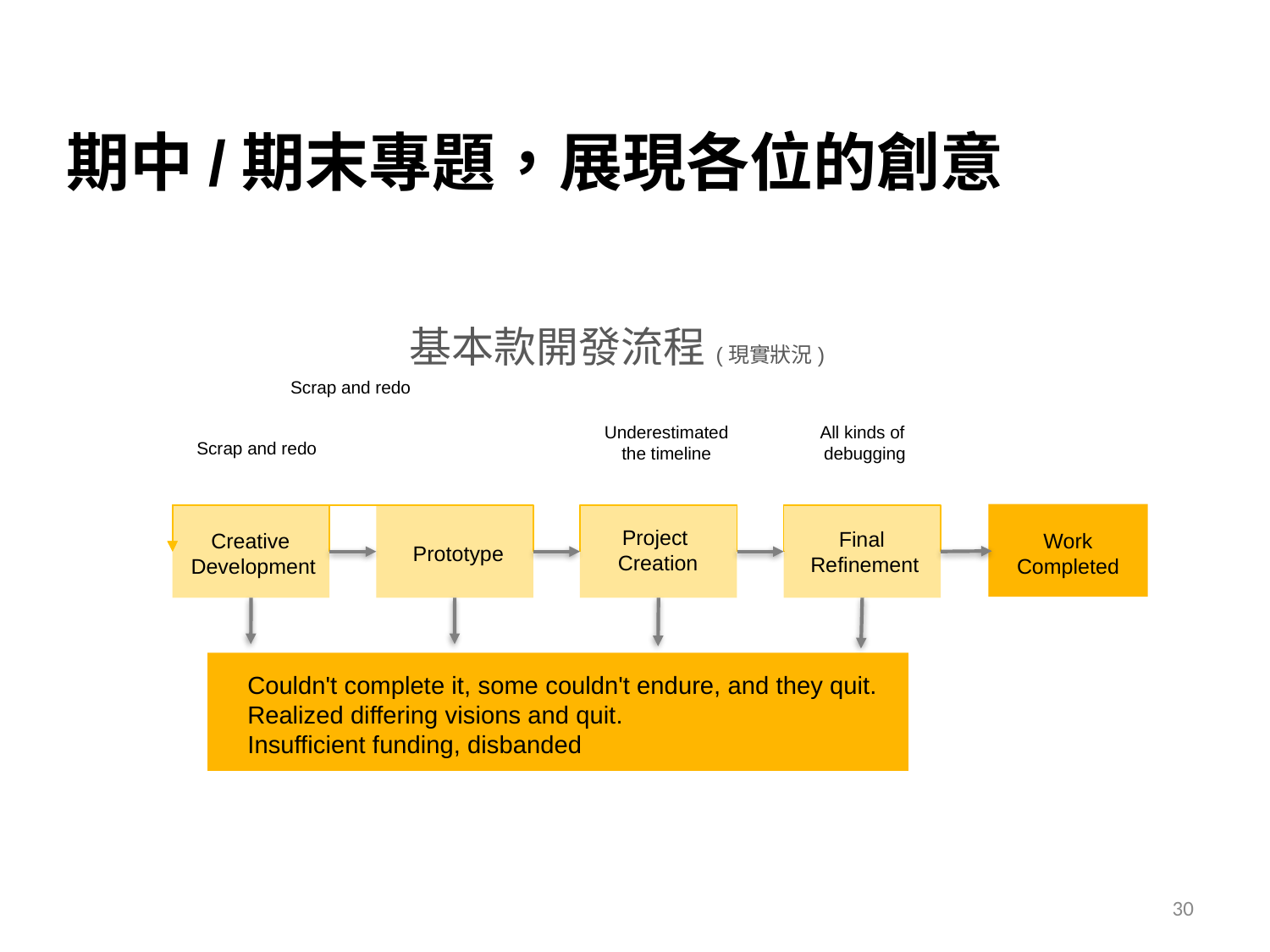

期中/期末專題，展現各位的創意
基本款開發流程(現實狀況)
Scrap and redo
All kinds of
debugging
Underestimated the timeline
Scrap and redo

Project
Creation
Final
Refinement
Creative
Development
Work Completed
Prototype

Couldn't complete it, some couldn't endure, and they quit.
Realized differing visions and quit.
Insufficient funding, disbanded
30